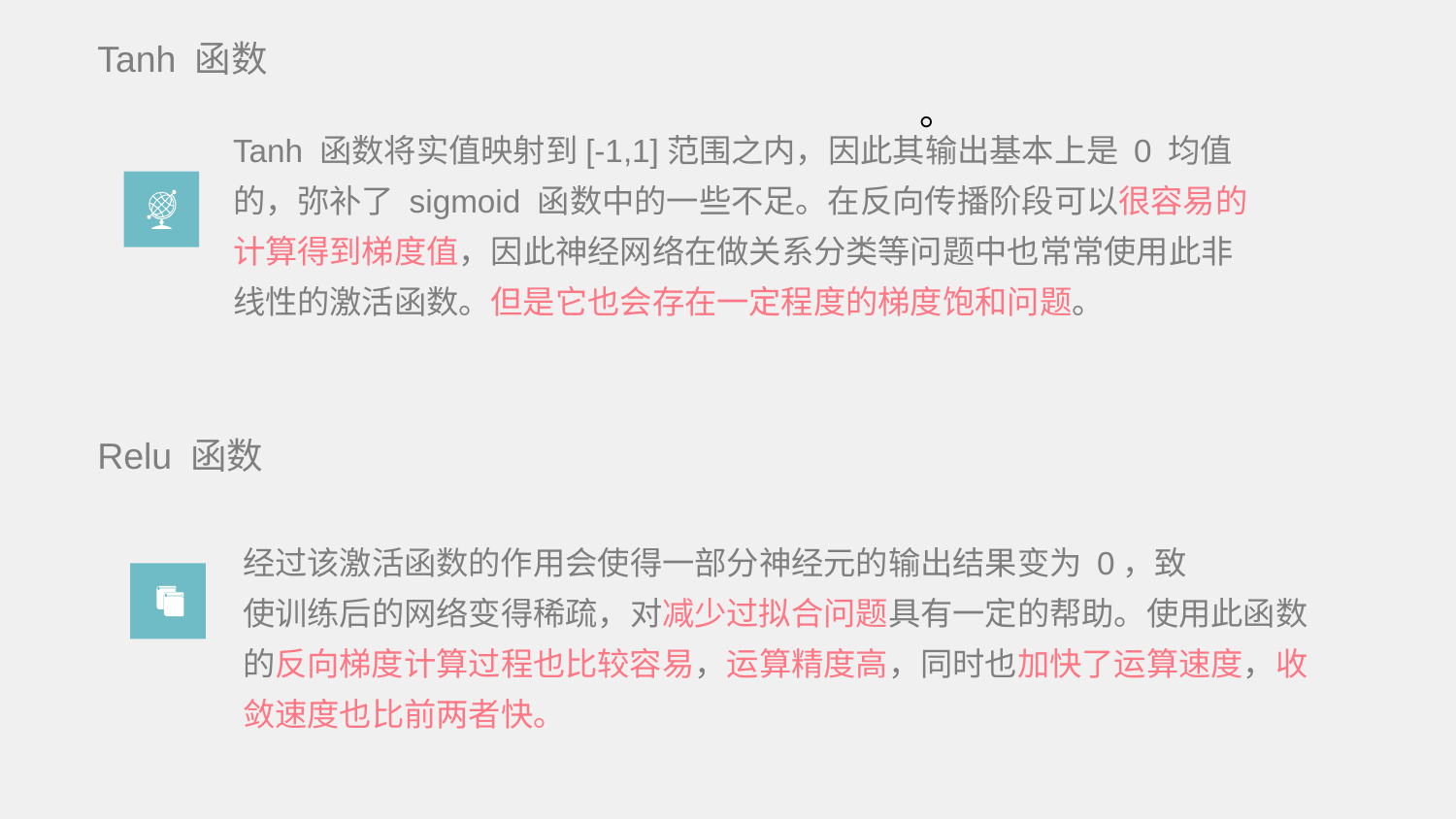

Tanh 函数
。
Tanh 函数将实值映射到[-1,1]范围之内，因此其输出基本上是 0 均值的，弥补了 sigmoid 函数中的一些不足。在反向传播阶段可以很容易的计算得到梯度值，因此神经网络在做关系分类等问题中也常常使用此非线性的激活函数。但是它也会存在一定程度的梯度饱和问题。

Relu 函数
经过该激活函数的作用会使得一部分神经元的输出结果变为 0，致
使训练后的网络变得稀疏，对减少过拟合问题具有一定的帮助。使用此函数的反向梯度计算过程也比较容易，运算精度高，同时也加快了运算速度，收敛速度也比前两者快。